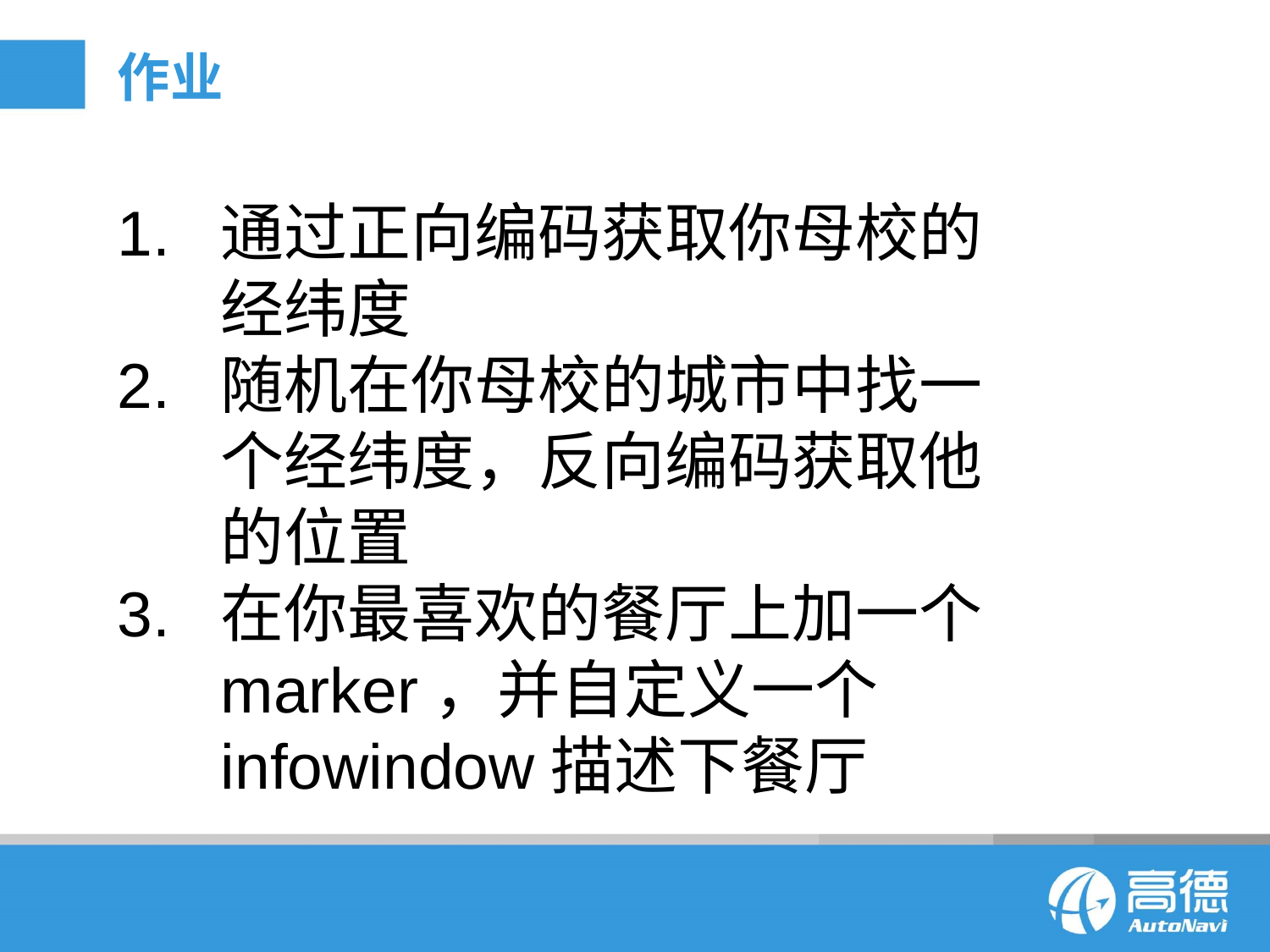

# 作业
通过正向编码获取你母校的经纬度
随机在你母校的城市中找一个经纬度，反向编码获取他的位置
在你最喜欢的餐厅上加一个marker，并自定义一个infowindow描述下餐厅